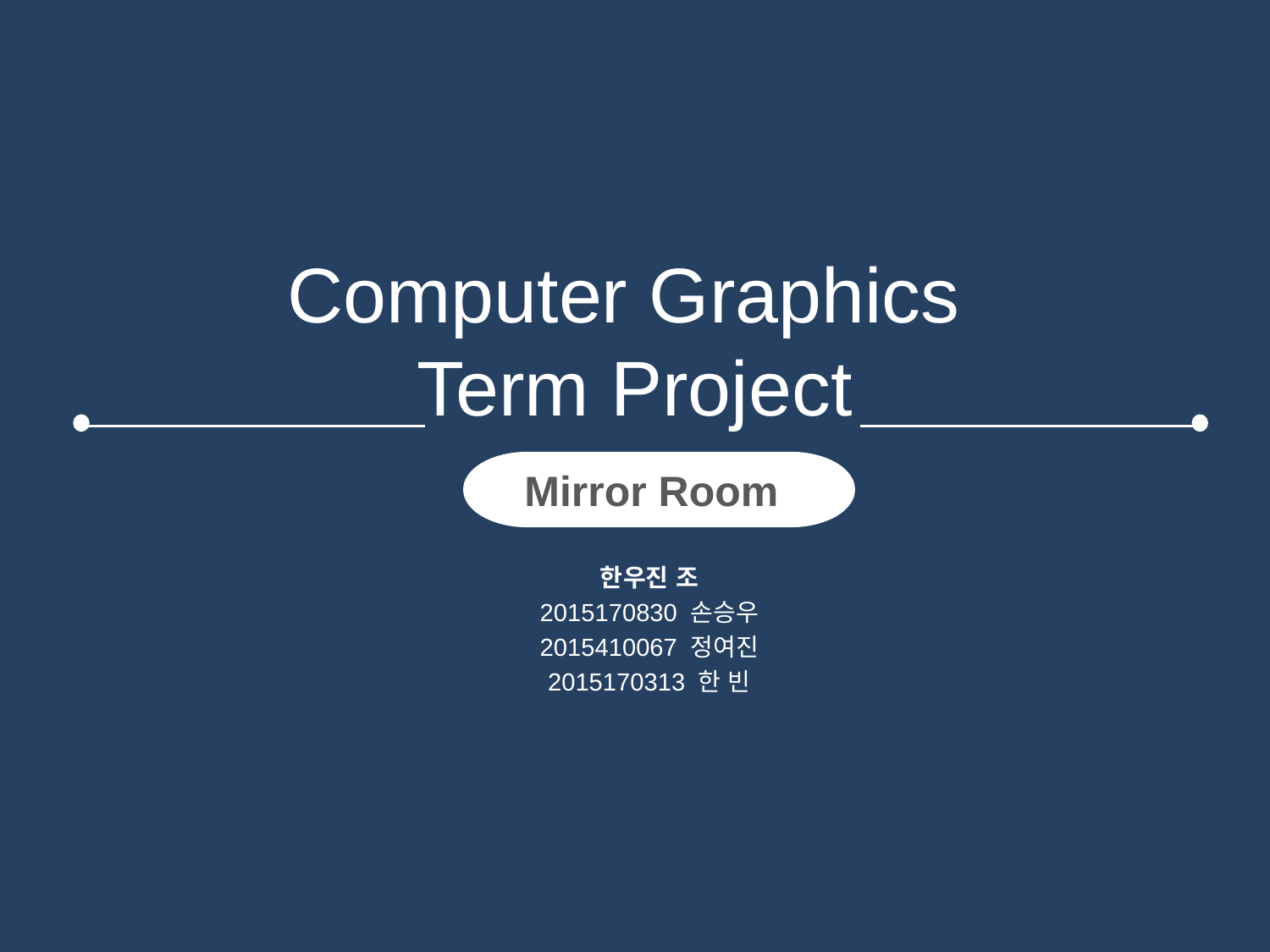

Computer Graphics
Term Project

# Mirror Room

한우진 조
2015170830 손승우
2015410067 정여진
2015170313 한 빈